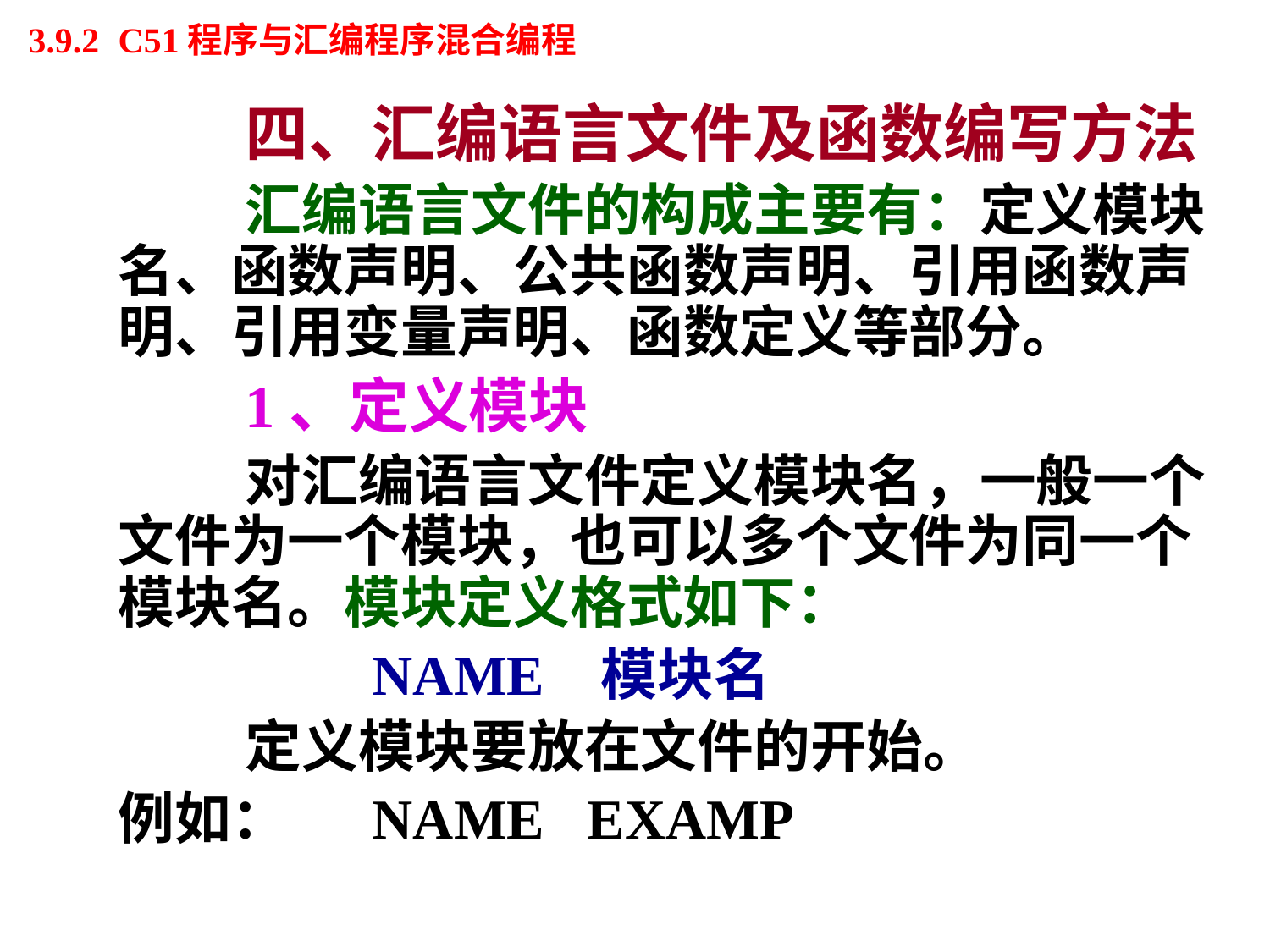

# 3.9.2  C51程序与汇编程序混合编程
		四、汇编语言文件及函数编写方法
		汇编语言文件的构成主要有：定义模块名、函数声明、公共函数声明、引用函数声明、引用变量声明、函数定义等部分。
		1、定义模块
		对汇编语言文件定义模块名，一般一个文件为一个模块，也可以多个文件为同一个模块名。模块定义格式如下：
			NAME   模块名
		定义模块要放在文件的开始。
	例如：	NAME   EXAMP